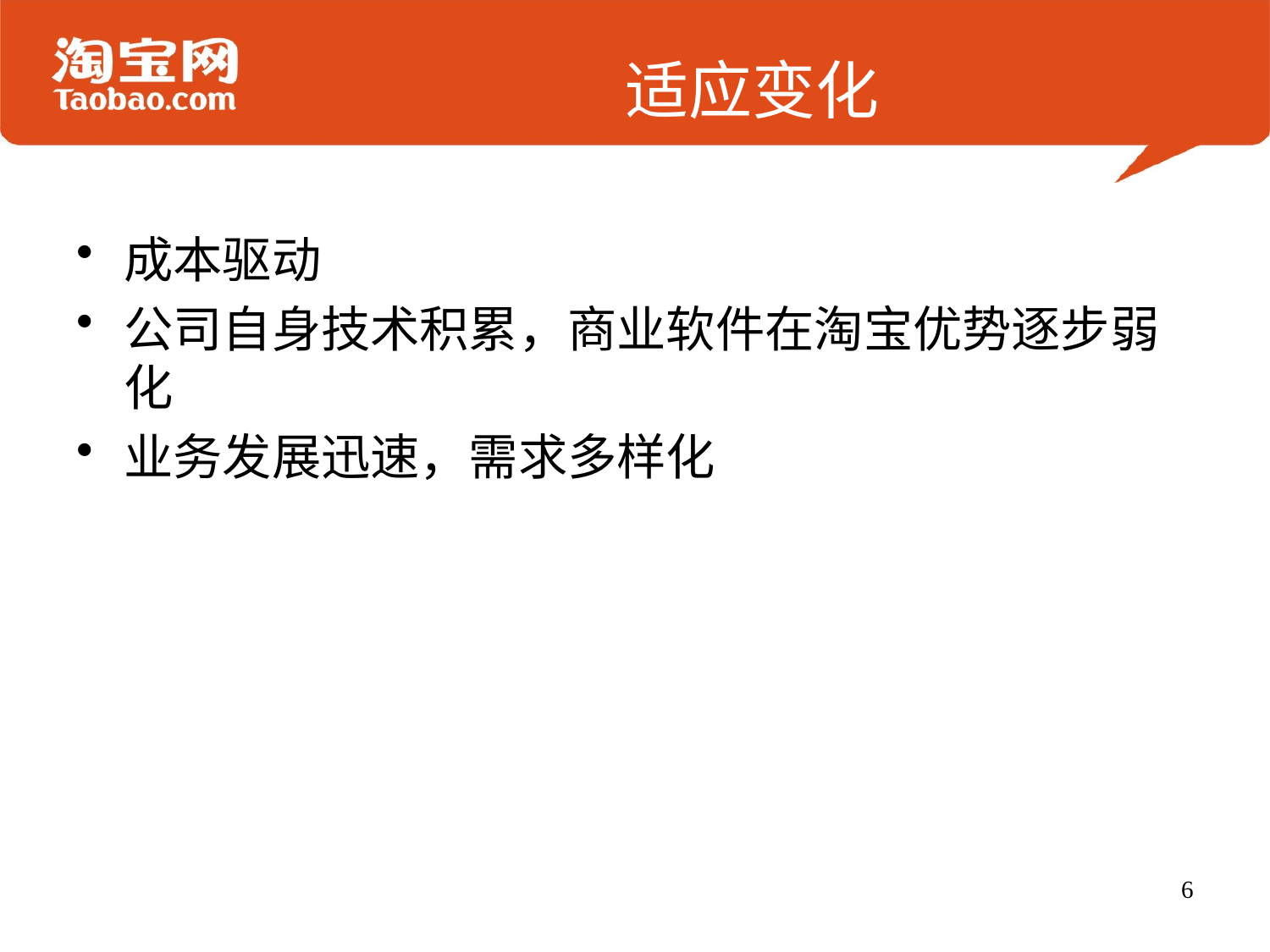

# 适应变化
成本驱动
公司自身技术积累，商业软件在淘宝优势逐步弱化
业务发展迅速，需求多样化

6